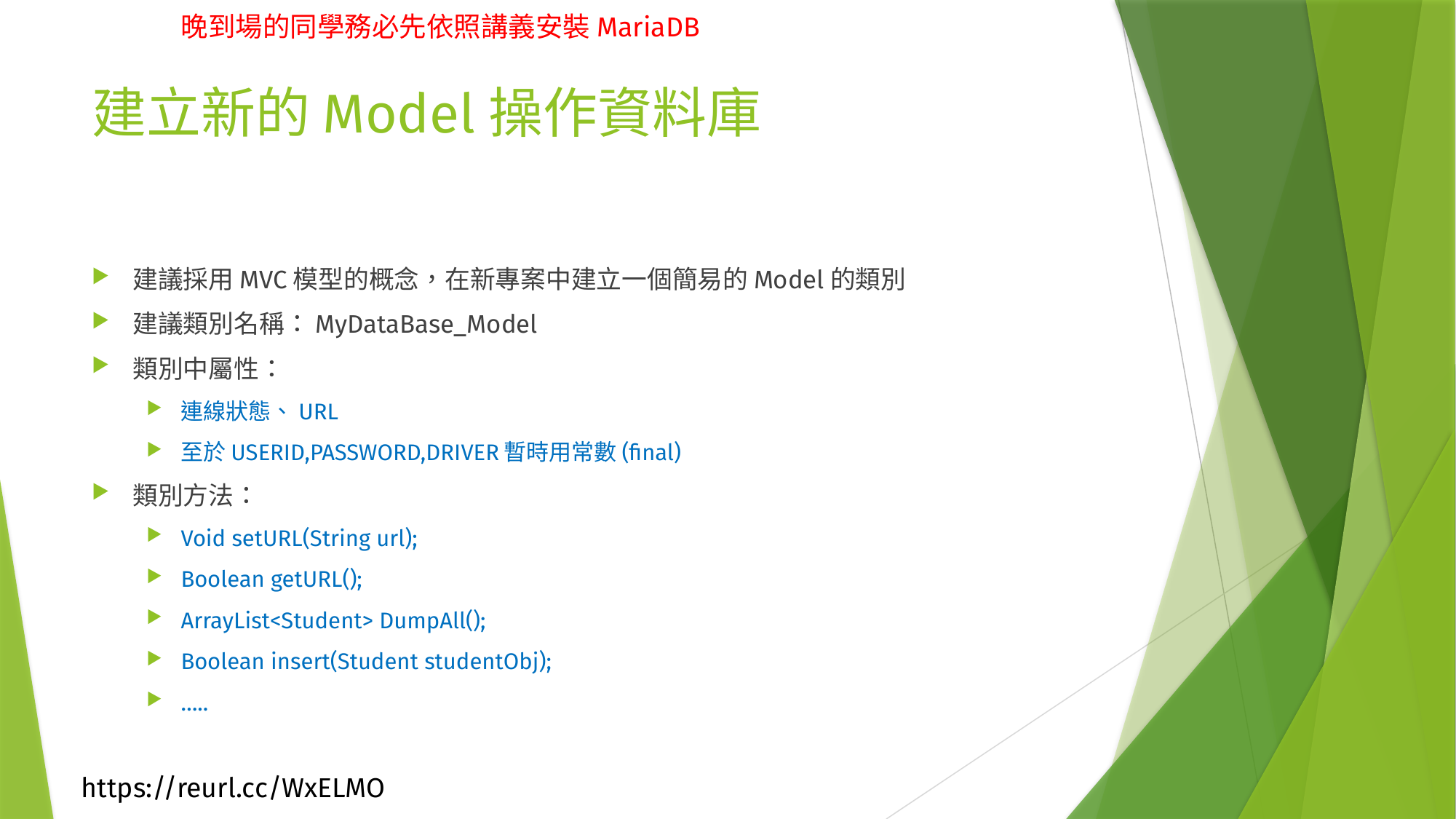

# 建立新的Model操作資料庫
建議採用MVC模型的概念，在新專案中建立一個簡易的Model的類別
建議類別名稱：MyDataBase_Model
類別中屬性：
連線狀態、URL
至於USERID,PASSWORD,DRIVER暫時用常數(final)
類別方法：
Void setURL(String url);
Boolean getURL();
ArrayList<Student> DumpAll();
Boolean insert(Student studentObj);
…..